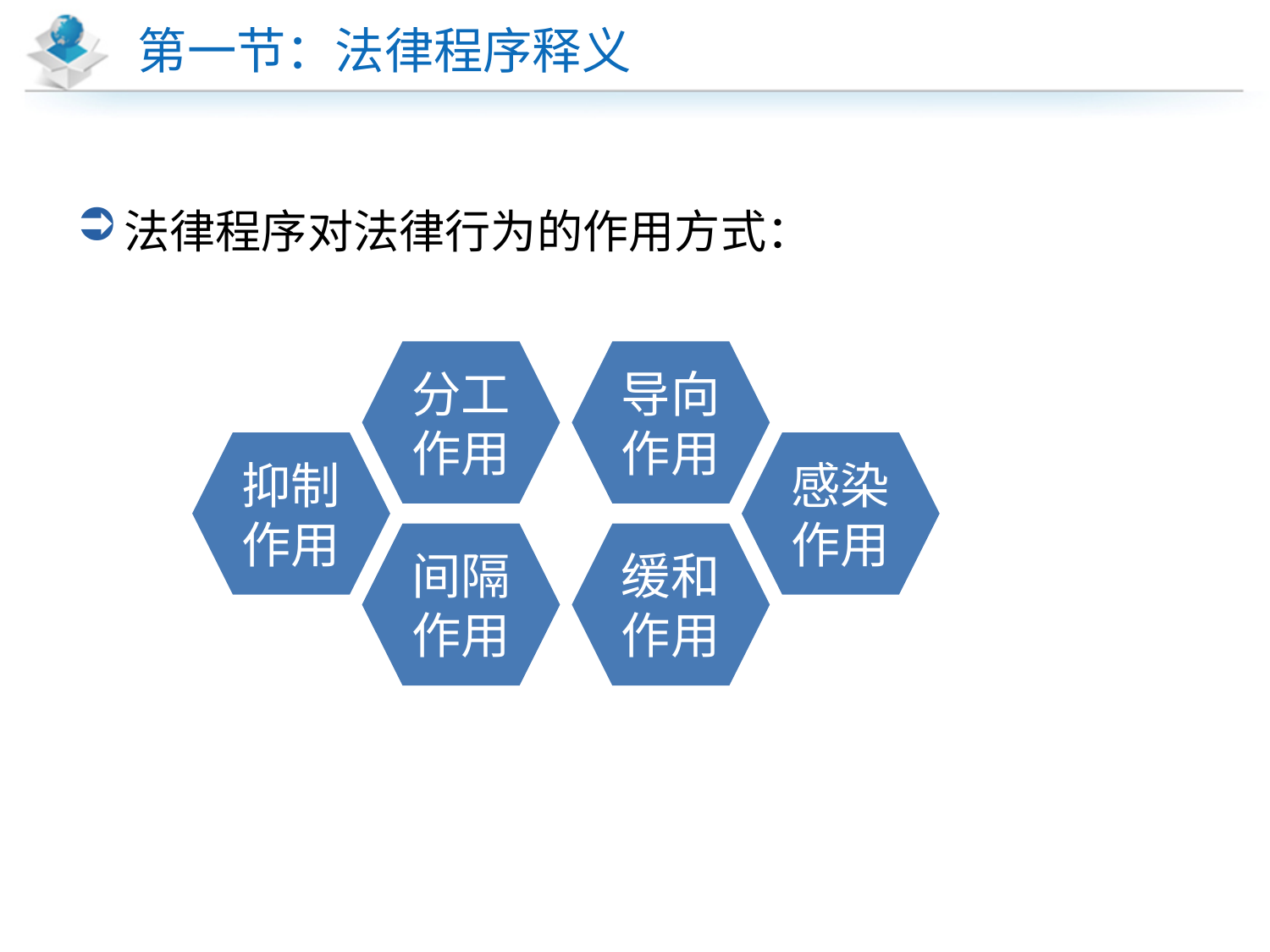

# 第一节：法律程序释义
法律程序对法律行为的作用方式：
分工作用
导向作用
抑制作用
感染作用
间隔作用
缓和作用